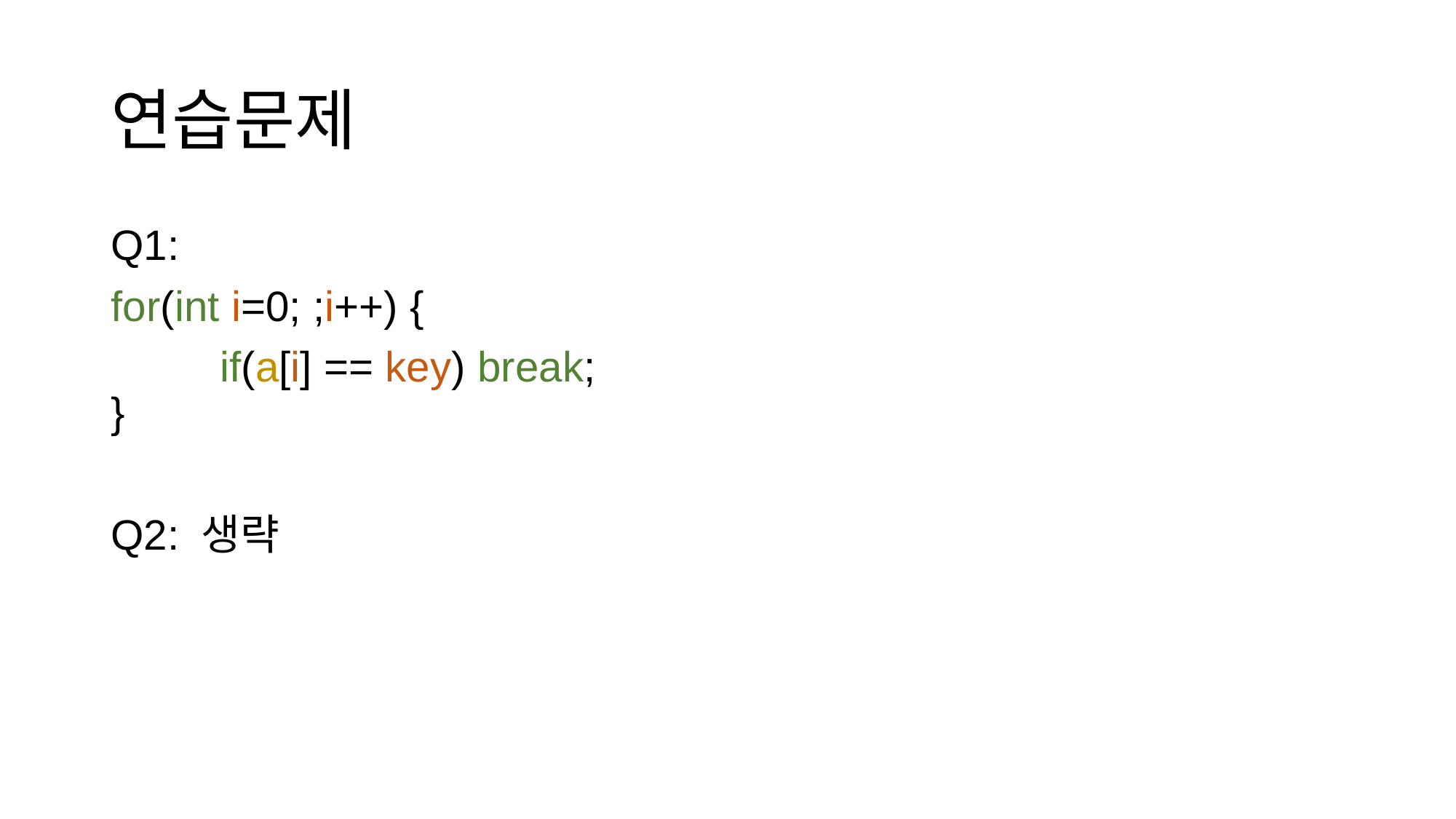

# 연습문제
Q1:
for(int i=0; ;i++) {
	if(a[i] == key) break;
}

Q2: 생략